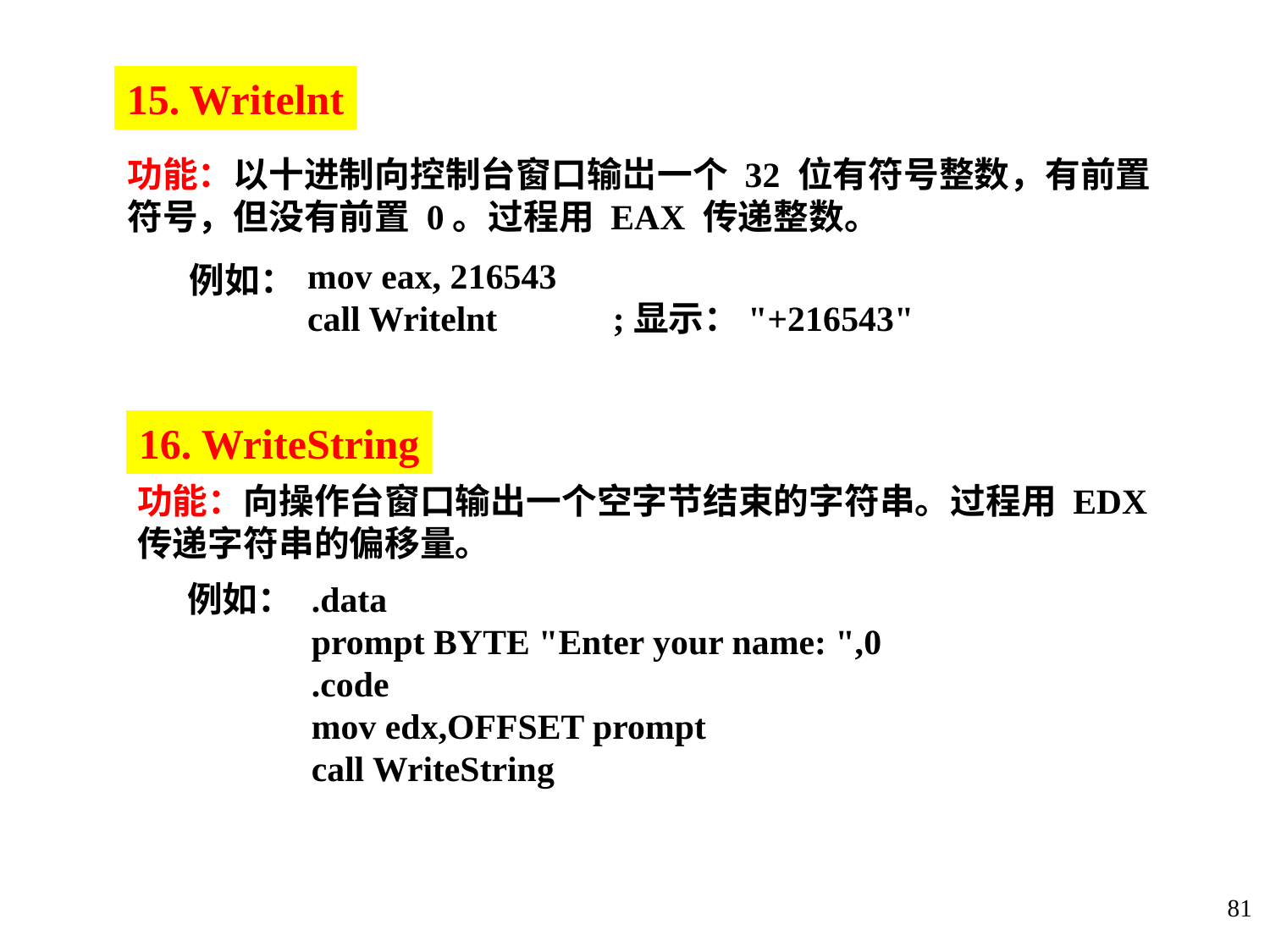

15. Writelnt
功能：以十进制向控制台窗口输岀一个 32 位有符号整数，有前置符号，但没有前置 0。过程用 EAX 传递整数。
mov eax, 216543
call Writelnt             ;显示："+216543"
例如：
16. WriteString
功能：向操作台窗口输出一个空字节结束的字符串。过程用 EDX 传递字符串的偏移量。
例如：
.data
prompt BYTE "Enter your name: ",0
.code
mov edx,OFFSET prompt
call WriteString
81